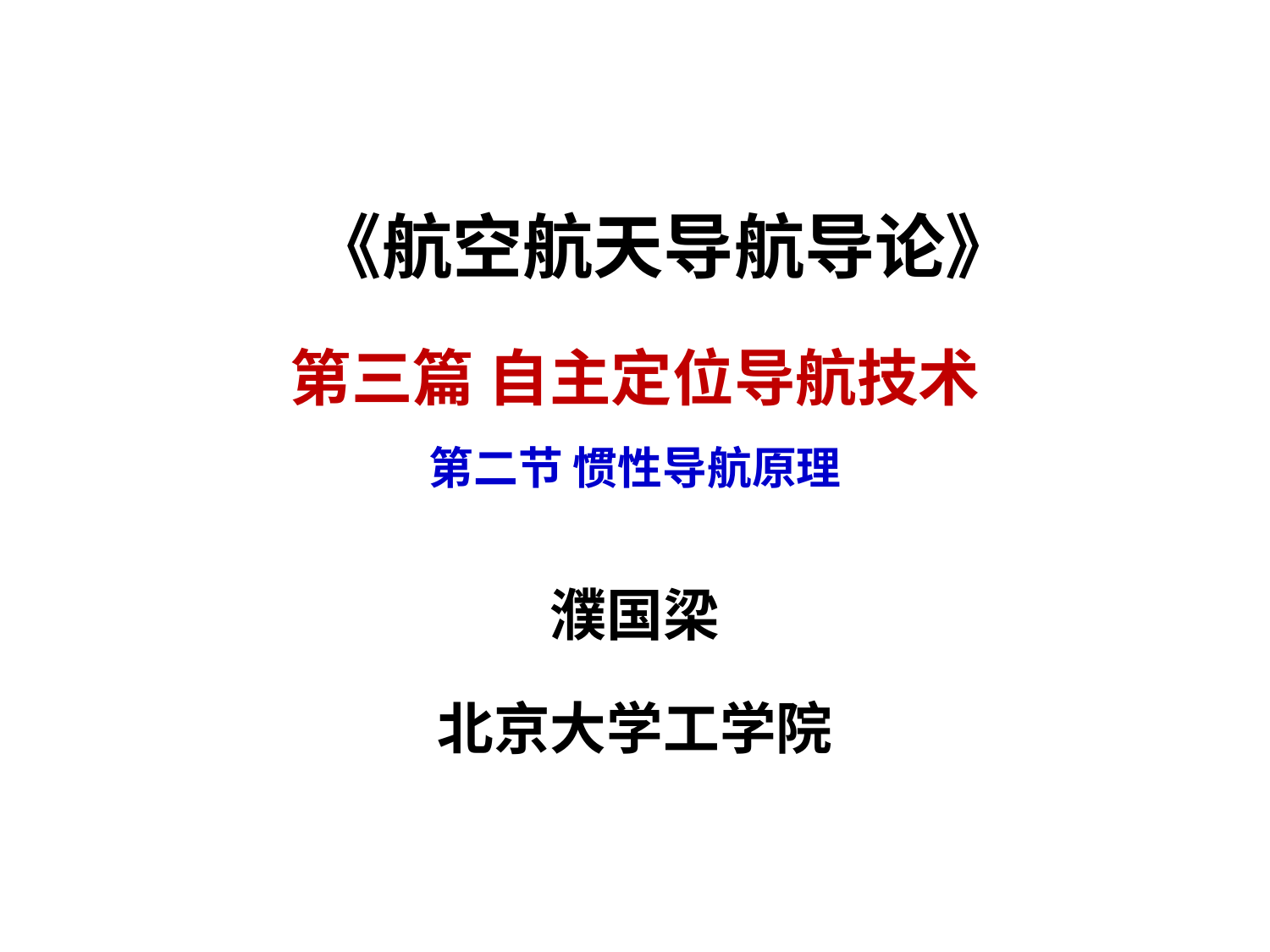

《航空航天导航导论》
# 第三篇 自主定位导航技术 第二节 惯性导航原理
濮国梁
北京大学工学院